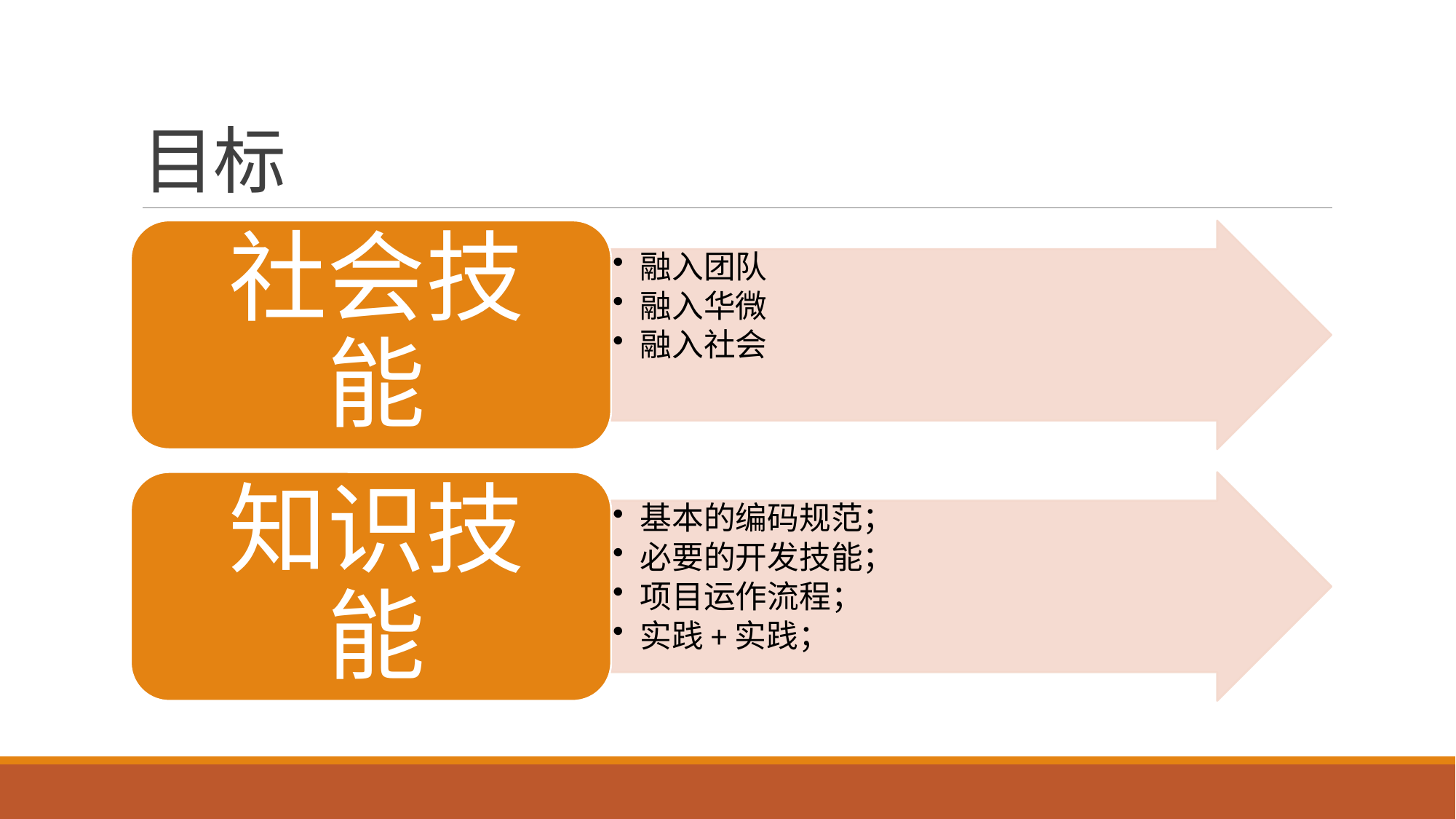

# 目标
融入团队
融入华微
融入社会
社会技能
基本的编码规范；
必要的开发技能；
项目运作流程；
实践+实践；
知识技能